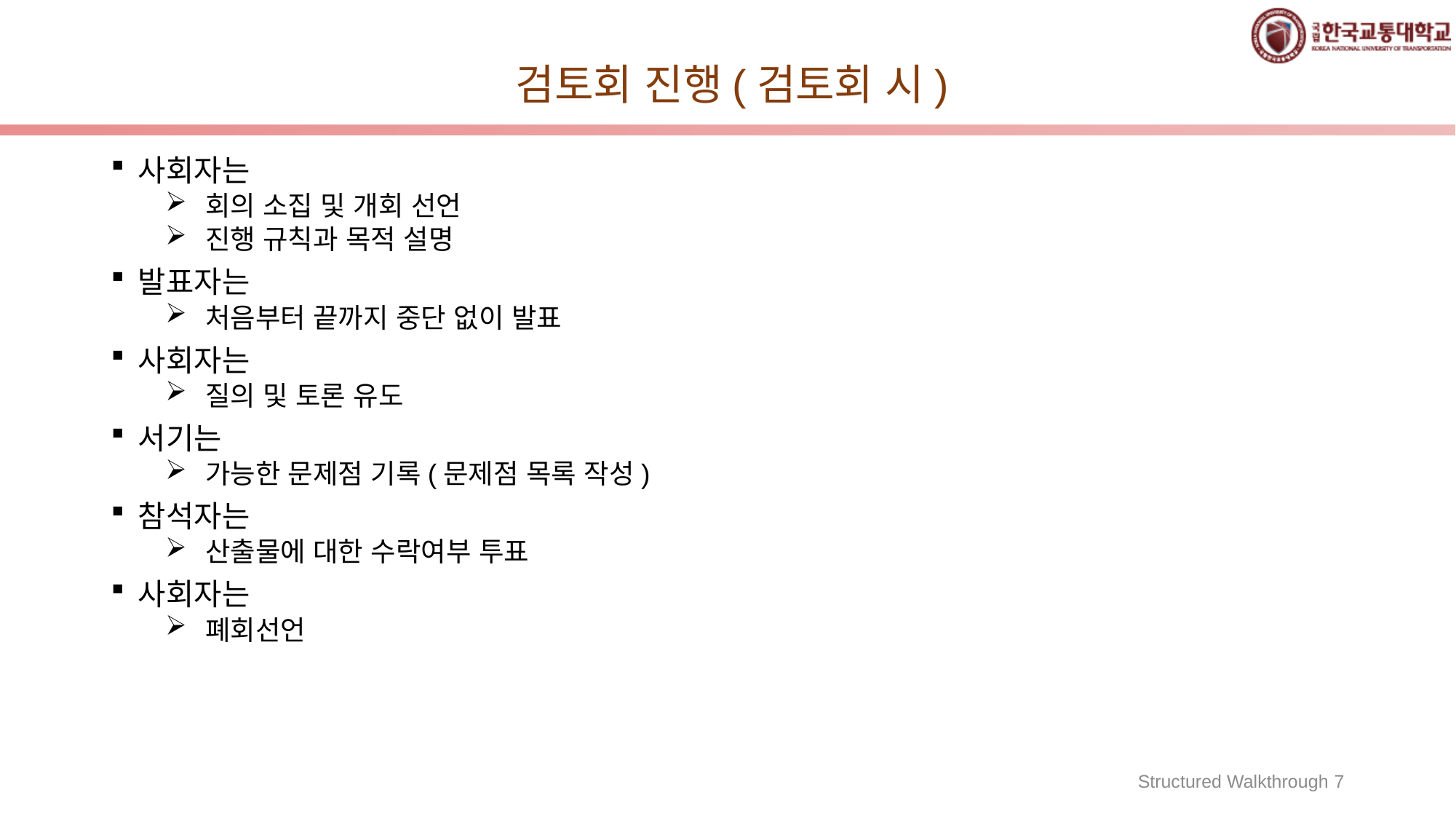

# 검토회 진행(검토회 시)
사회자는
회의 소집 및 개회 선언
진행 규칙과 목적 설명
발표자는
처음부터 끝까지 중단 없이 발표
사회자는
질의 및 토론 유도
서기는
가능한 문제점 기록(문제점 목록 작성)
참석자는
산출물에 대한 수락여부 투표
사회자는
폐회선언

Structured Walkthrough 7